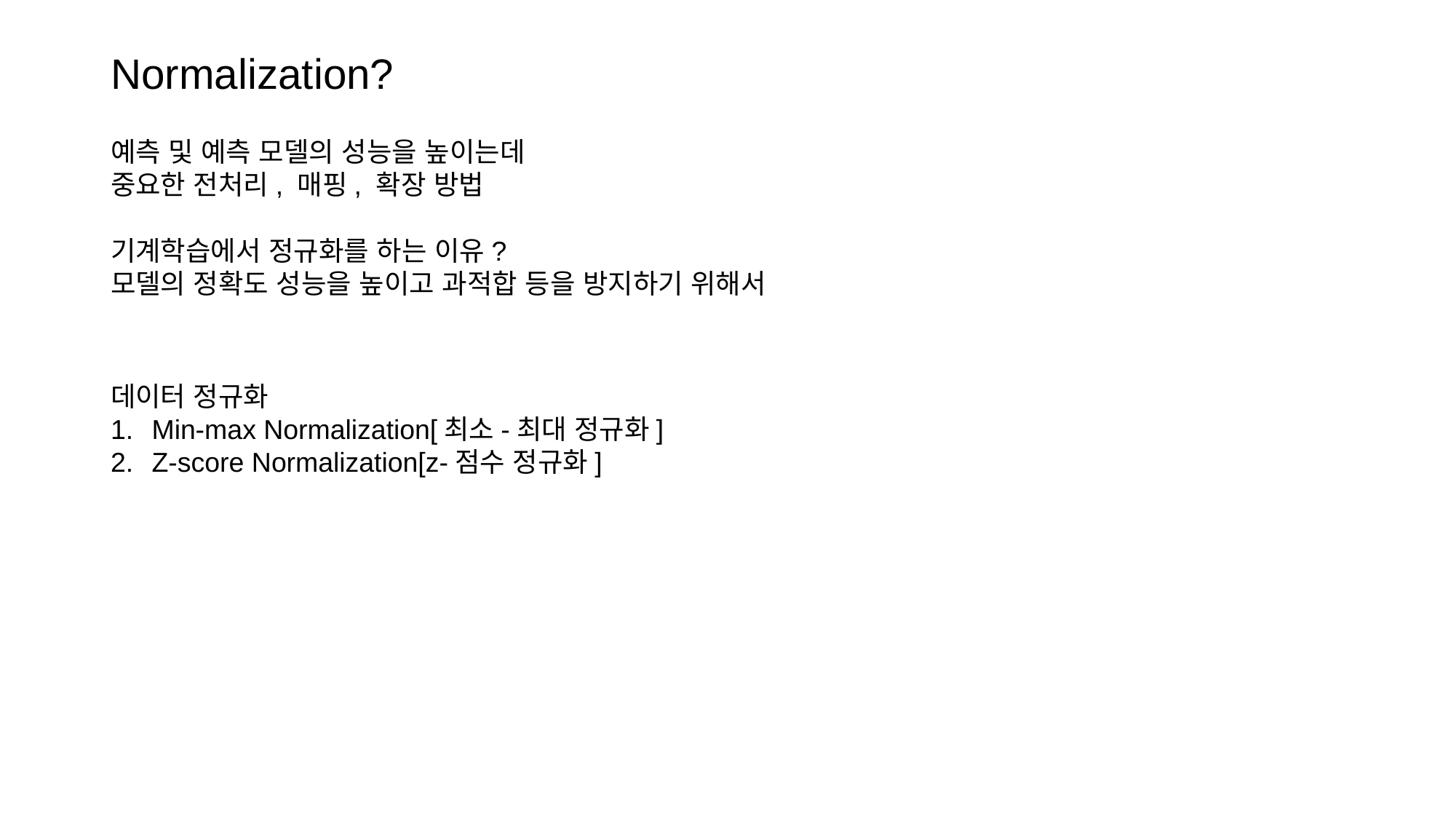

# Normalization?
예측 및 예측 모델의 성능을 높이는데 중요한 전처리, 매핑, 확장 방법
기계학습에서 정규화를 하는 이유?
모델의 정확도 성능을 높이고 과적합 등을 방지하기 위해서
데이터 정규화
Min-max Normalization[최소-최대 정규화]
Z-score Normalization[z-점수 정규화]